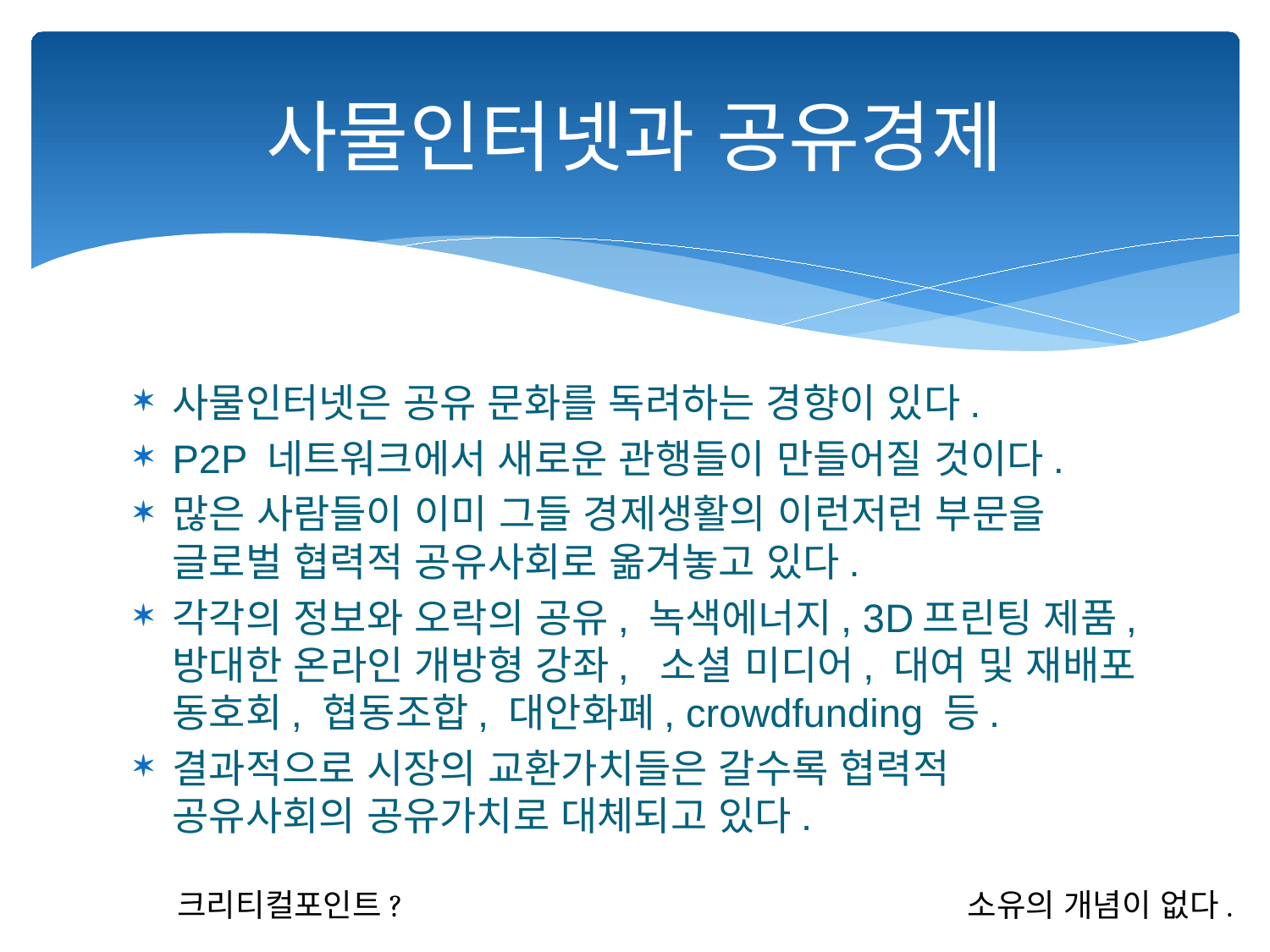

# 사물인터넷과 공유경제
사물인터넷은 공유 문화를 독려하는 경향이 있다.
P2P 네트워크에서 새로운 관행들이 만들어질 것이다.
많은 사람들이 이미 그들 경제생활의 이런저런 부문을 글로벌 협력적 공유사회로 옮겨놓고 있다.
각각의 정보와 오락의 공유, 녹색에너지, 3D프린팅 제품, 방대한 온라인 개방형 강좌,  소셜 미디어, 대여 및 재배포 동호회, 협동조합, 대안화폐, crowdfunding 등.
결과적으로 시장의 교환가치들은 갈수록 협력적 공유사회의 공유가치로 대체되고 있다.

크리티컬포인트?
소유의 개념이 없다.